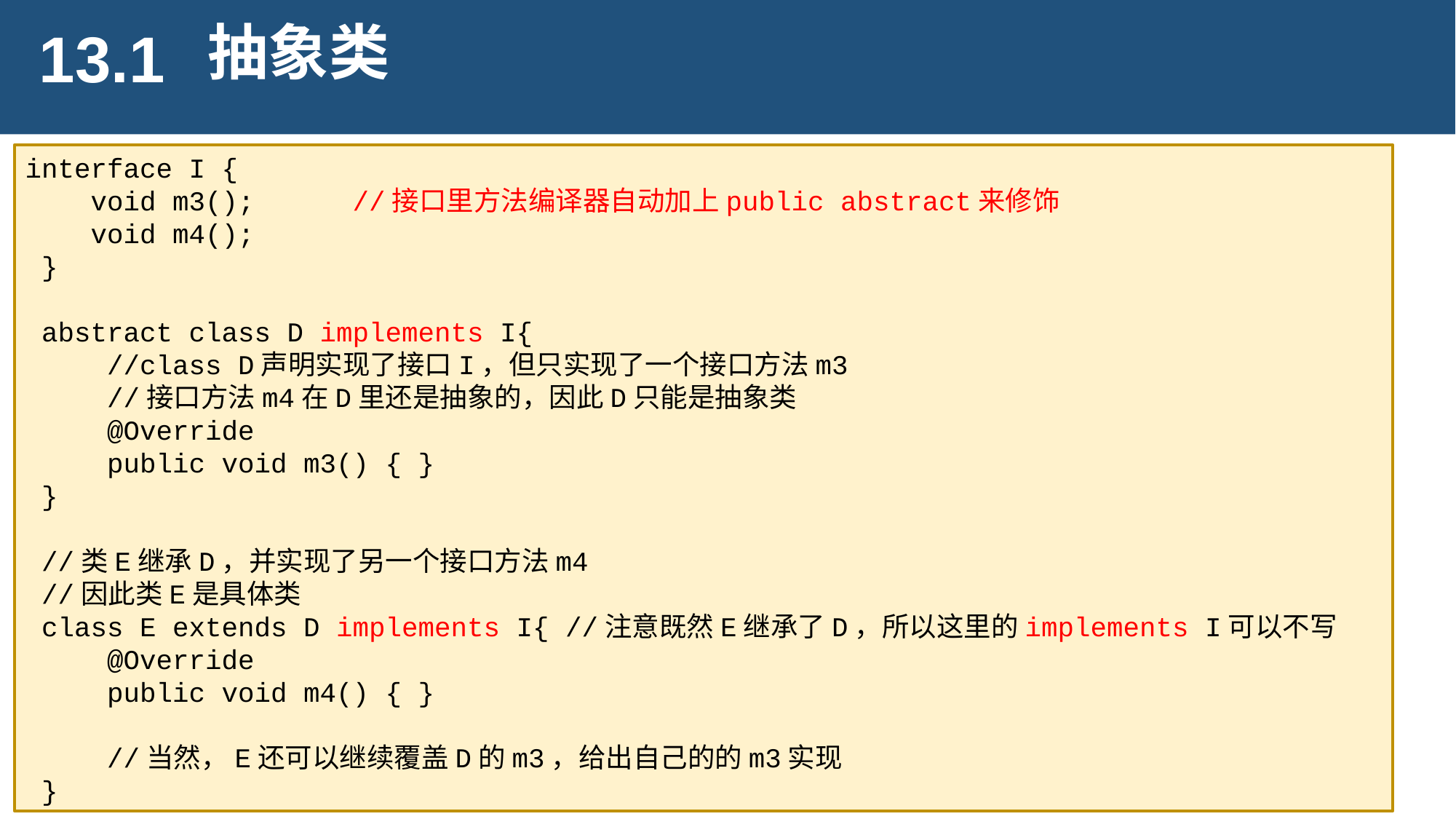

抽象类
13.1
interface I {
    void m3();      //接口里方法编译器自动加上public abstract来修饰
    void m4();
 }

 abstract class D implements I{
     //class D声明实现了接口I，但只实现了一个接口方法m3
     //接口方法m4在D里还是抽象的，因此D只能是抽象类
     @Override
     public void m3() { }
 }

 //类E继承D，并实现了另一个接口方法m4
 //因此类E是具体类
 class E extends D implements I{ //注意既然E继承了D，所以这里的implements I可以不写
     @Override
     public void m4() { }

     //当然，E还可以继续覆盖D的m3，给出自己的的m3实现
 }